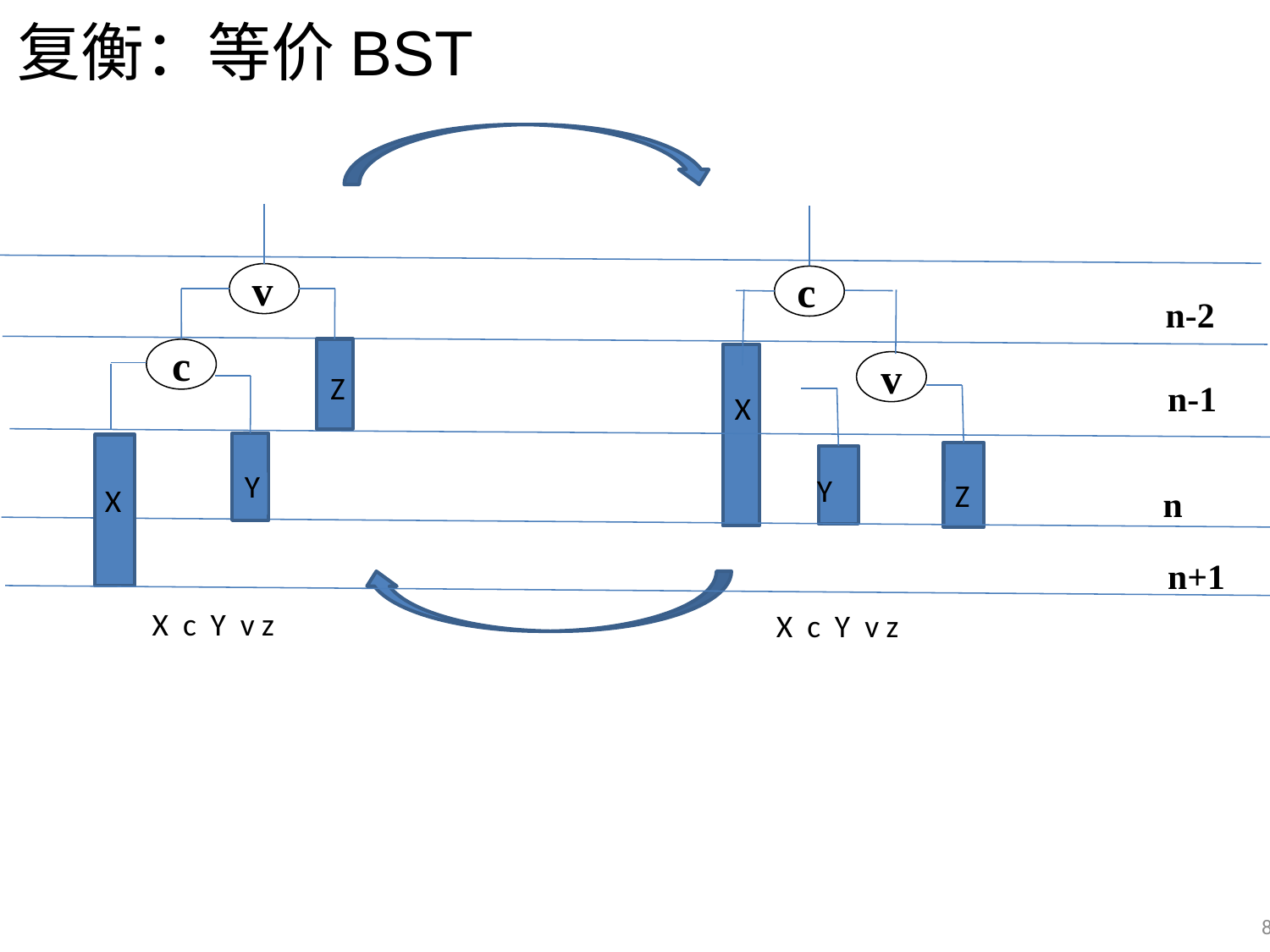

复衡：等价BST

v
c

Z

Y
X
c

v
X

Y
Z
n-2
n-1
n
n+1

X  c  Y  v z
X  c  Y  v z
8